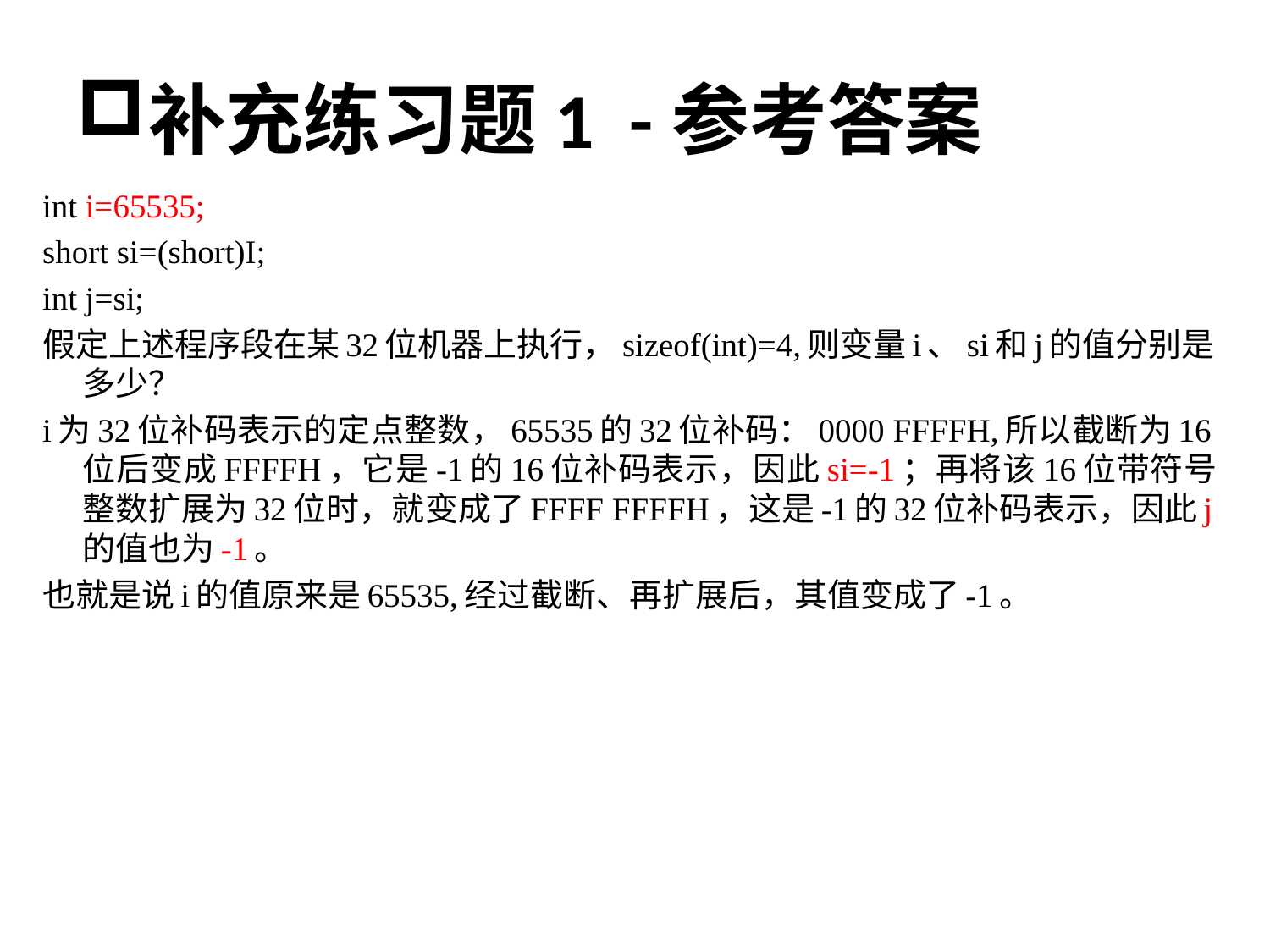

# 补充练习题1  -参考答案
int i=65535;
short si=(short)I;
int j=si;
假定上述程序段在某32位机器上执行，sizeof(int)=4,则变量i、si和j的值分别是多少？
i为32位补码表示的定点整数，65535的32位补码：0000 FFFFH,所以截断为16位后变成FFFFH，它是-1的16位补码表示，因此si=-1；再将该16位带符号整数扩展为32位时，就变成了FFFF FFFFH，这是-1的32位补码表示，因此j的值也为-1。
也就是说i的值原来是65535,经过截断、再扩展后，其值变成了-1。